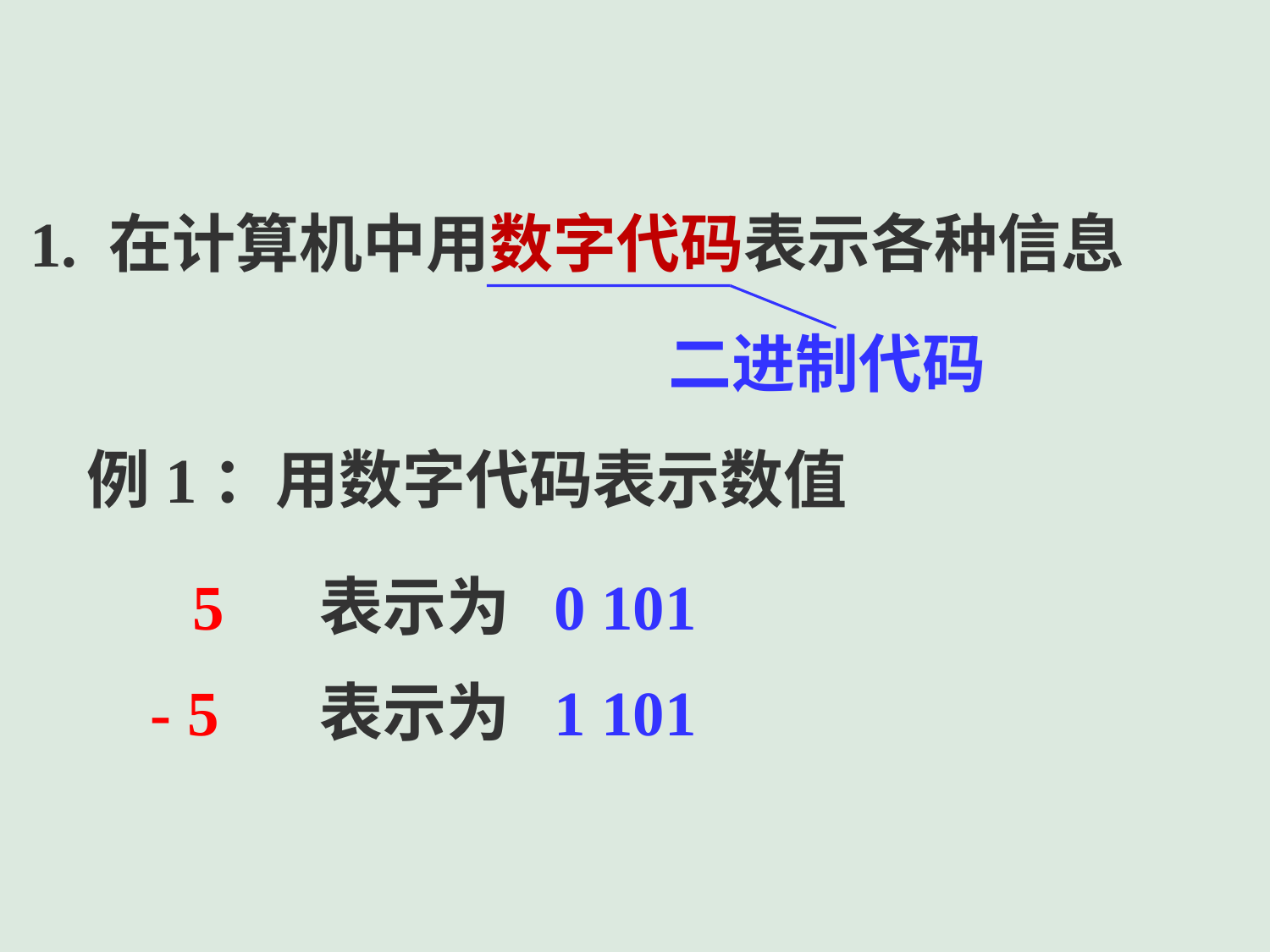

1. 在计算机中用数字代码表示各种信息

二进制代码
例1：用数字代码表示数值
5
表示为  0 101
- 5
表示为  1 101
8